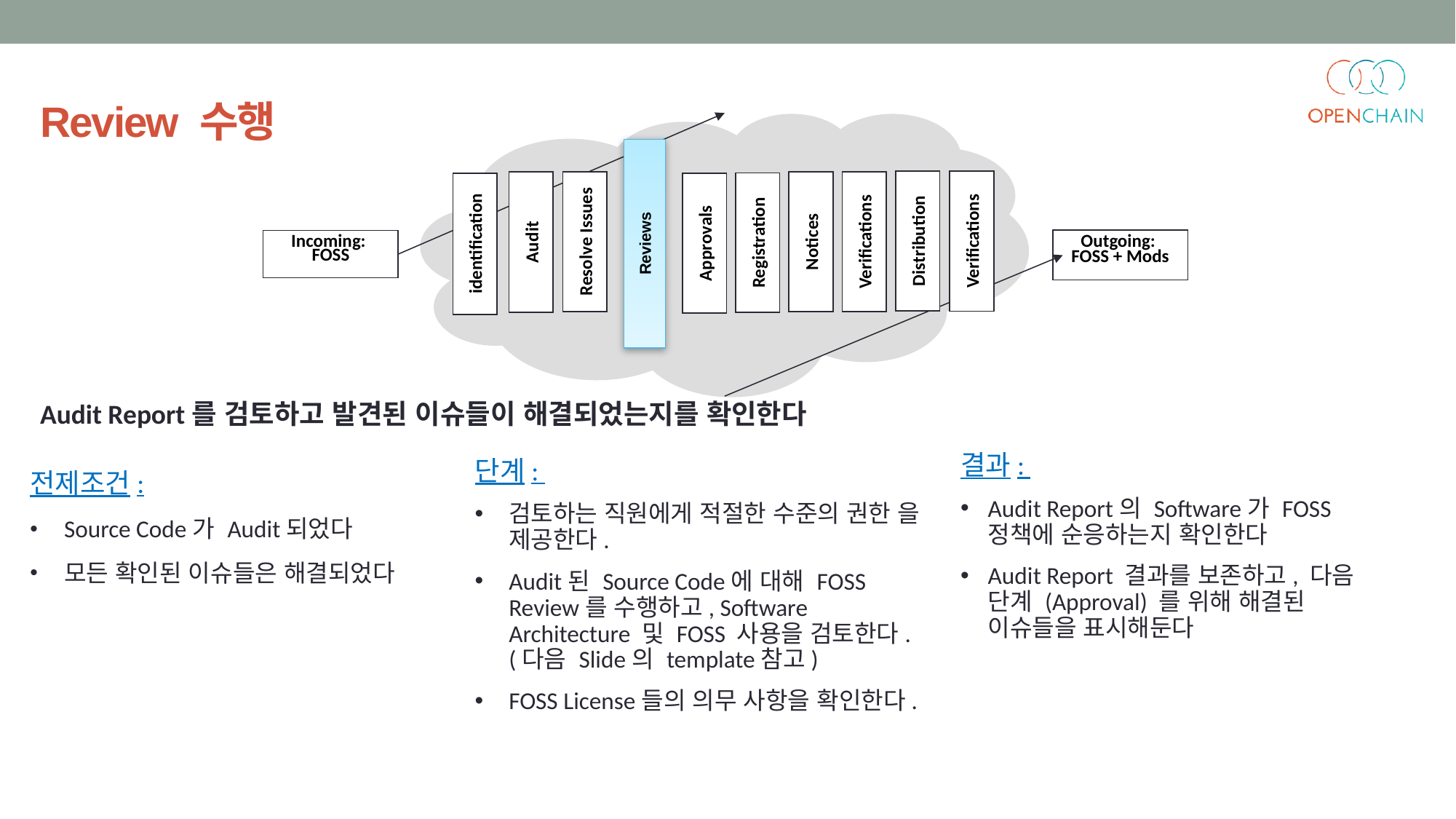

Review 수행

Reviews
Distribution
Verifications
Resolve Issues
Notices
Verifications
Audit
Registration
identification
Approvals
Incoming:
FOSS
Outgoing:
FOSS + Mods
Audit Report를 검토하고 발견된 이슈들이 해결되었는지를 확인한다
전제조건:
Source Code가 Audit되었다
모든 확인된 이슈들은 해결되었다

결과:
Audit Report의 Software가 FOSS 정책에 순응하는지 확인한다
Audit Report 결과를 보존하고, 다음 단계 (Approval) 를 위해 해결된 이슈들을 표시해둔다

단계:
검토하는 직원에게 적절한 수준의 권한 을 제공한다.
Audit된 Source Code에 대해 FOSS Review를 수행하고, Software Architecture 및 FOSS 사용을 검토한다. (다음 Slide의 template참고)
FOSS License들의 의무 사항을 확인한다.